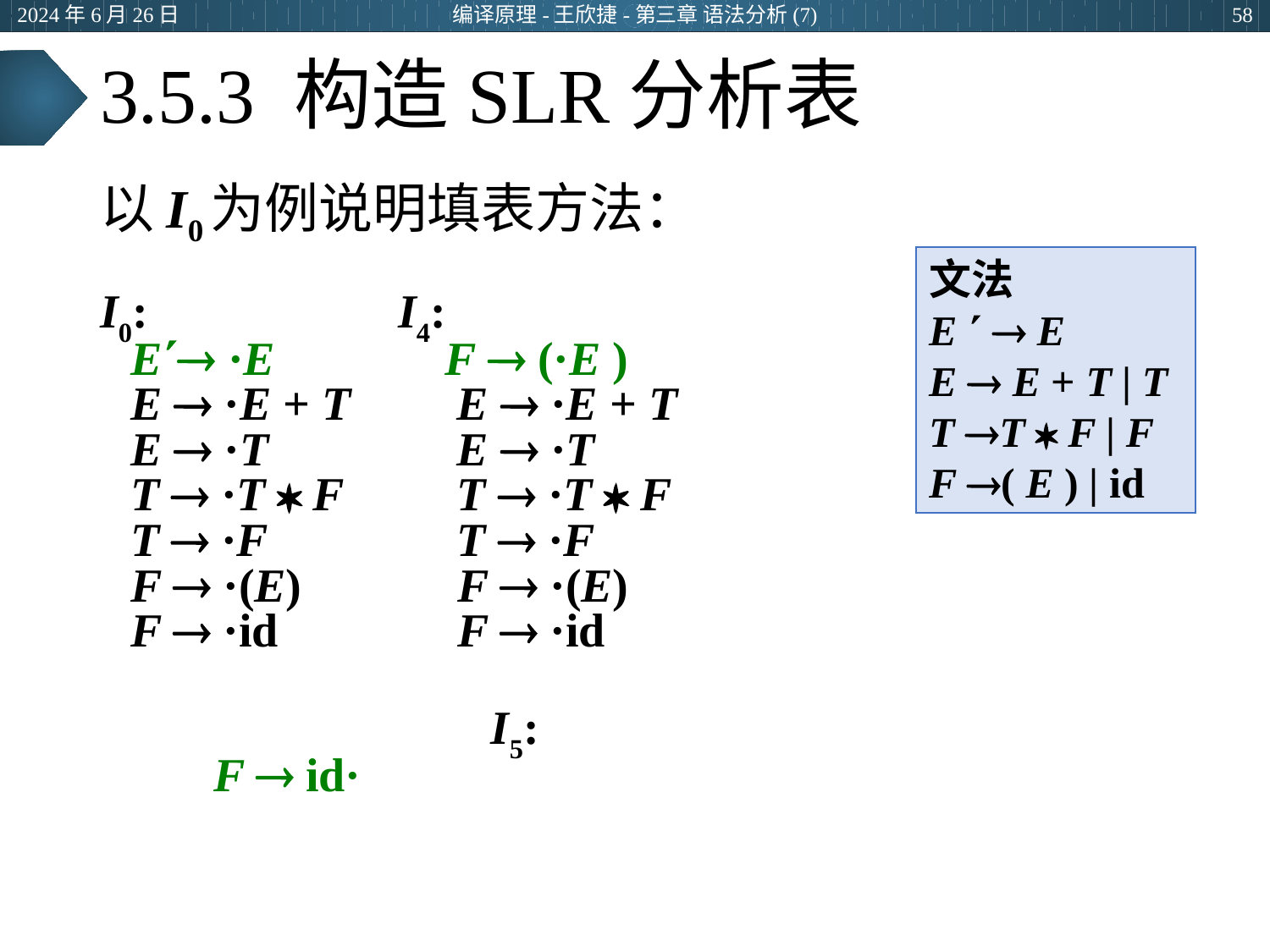

2024年6月26日
编译原理-王欣捷-第三章 语法分析(7)
58
# 3.5.3 构造SLR分析表
以I0为例说明填表方法：

I0:			  I4:
	E′→ ·E		      F → (·E )
	E → ·E + T 	       E → ·E + T
	E → ·T		       E → ·T
	T → ·T ∗ F	       T → ·T ∗ F
	T → ·F		       T → ·F
	F → ·(E)		       F → ·(E)
	F → ·id		       F → ·id

                                 I5:
				       F → id·

文法
E ′ → E
E → E + T | T
T →T ∗ F | F
F →( E ) | id